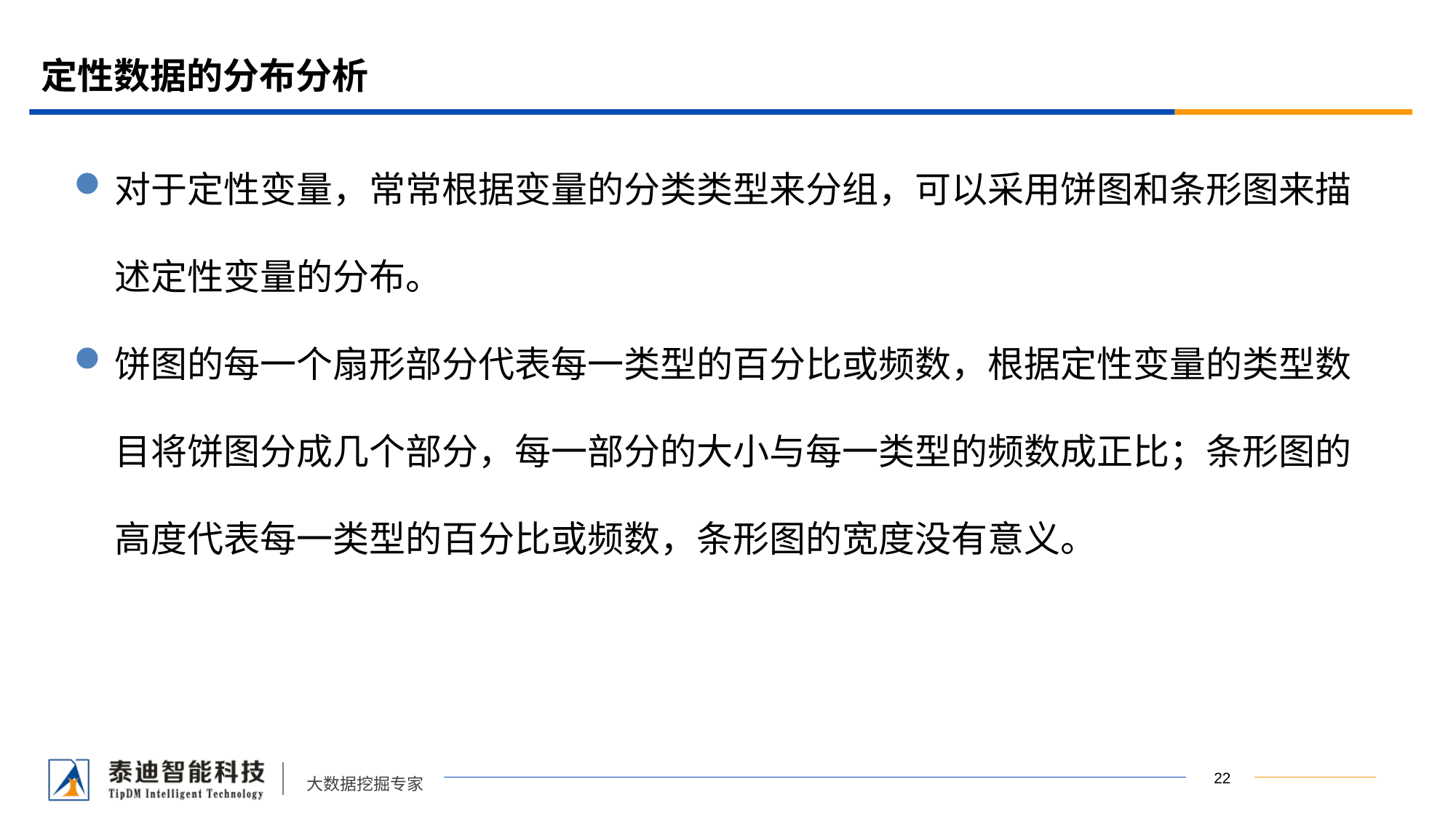

# 定性数据的分布分析
对于定性变量，常常根据变量的分类类型来分组，可以采用饼图和条形图来描述定性变量的分布。
饼图的每一个扇形部分代表每一类型的百分比或频数，根据定性变量的类型数目将饼图分成几个部分，每一部分的大小与每一类型的频数成正比；条形图的高度代表每一类型的百分比或频数，条形图的宽度没有意义。